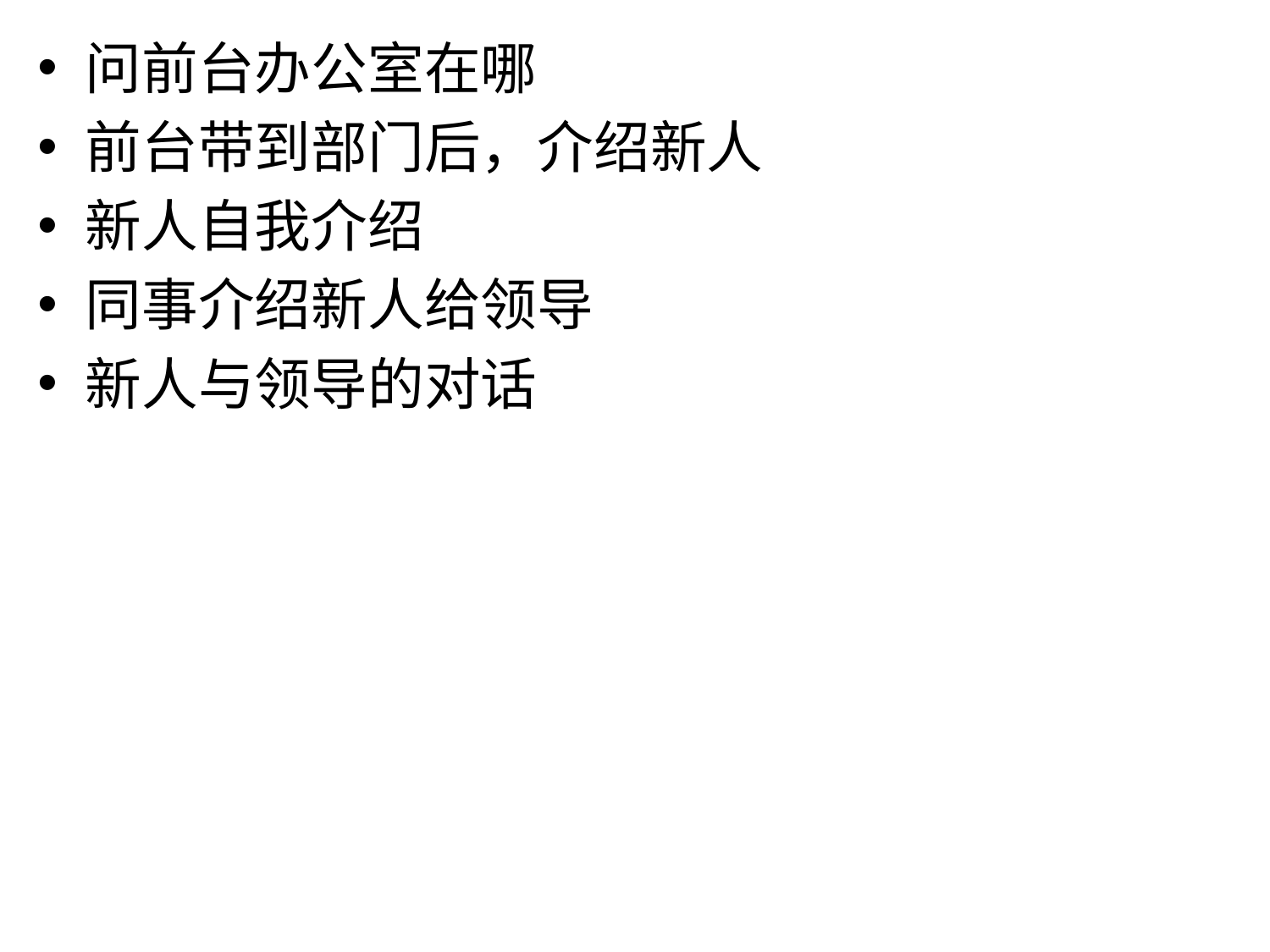

问前台办公室在哪
前台带到部门后，介绍新人
新人自我介绍
同事介绍新人给领导
新人与领导的对话